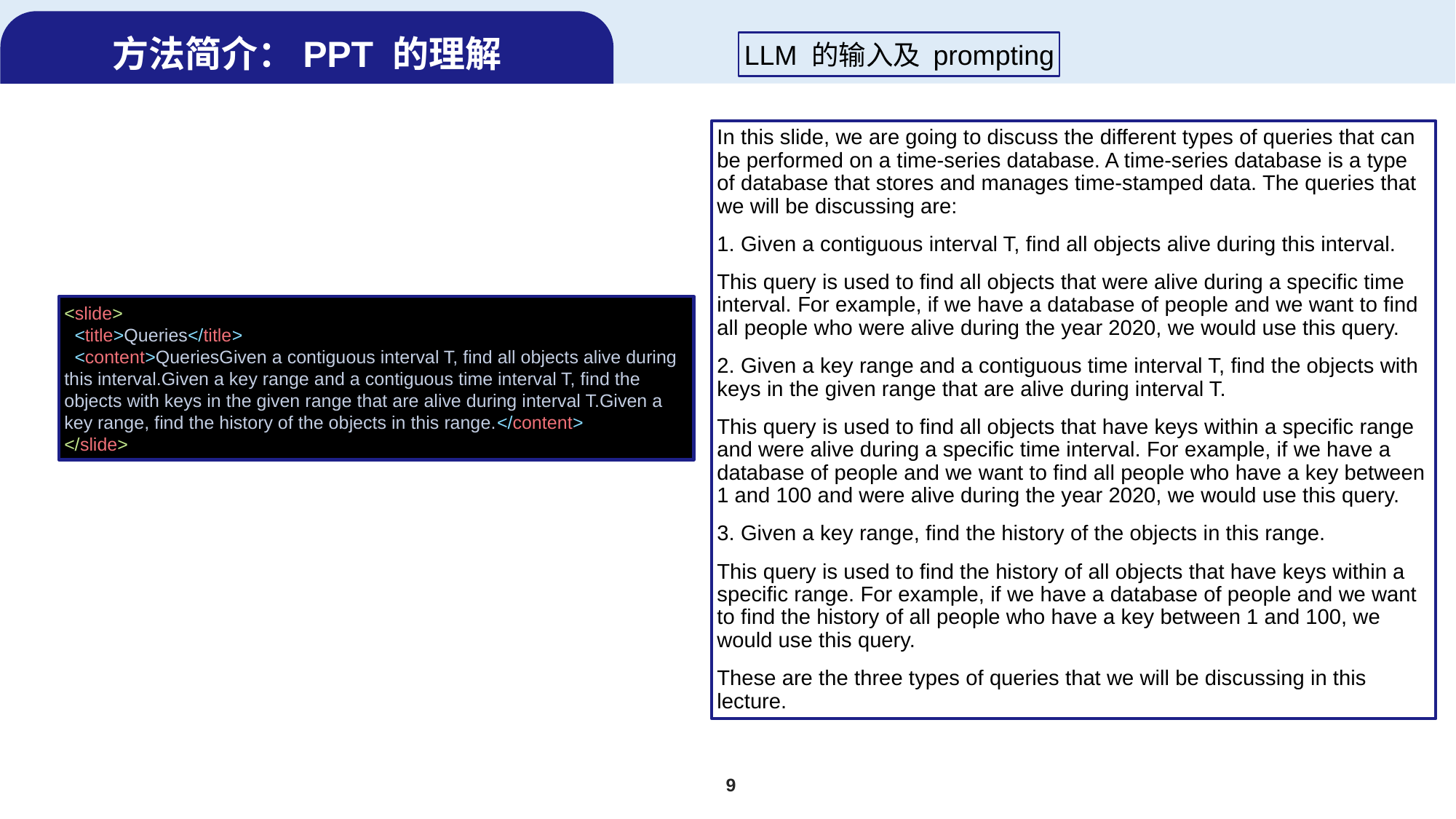

方法简介：PPT 的理解
LLM 的输入及 prompting
In this slide, we are going to discuss the different types of queries that can be performed on a time-series database. A time-series database is a type of database that stores and manages time-stamped data. The queries that we will be discussing are:
1. Given a contiguous interval T, find all objects alive during this interval.
This query is used to find all objects that were alive during a specific time interval. For example, if we have a database of people and we want to find all people who were alive during the year 2020, we would use this query.
2. Given a key range and a contiguous time interval T, find the objects with keys in the given range that are alive during interval T.
This query is used to find all objects that have keys within a specific range and were alive during a specific time interval. For example, if we have a database of people and we want to find all people who have a key between 1 and 100 and were alive during the year 2020, we would use this query.
3. Given a key range, find the history of the objects in this range.
This query is used to find the history of all objects that have keys within a specific range. For example, if we have a database of people and we want to find the history of all people who have a key between 1 and 100, we would use this query.
These are the three types of queries that we will be discussing in this lecture.
<slide>
  <title>Queries</title>
  <content>QueriesGiven a contiguous interval T, find all objects alive during this interval.Given a key range and a contiguous time interval T, find the objects with keys in the given range that are alive during interval T.Given a key range, find the history of the objects in this range.</content>
</slide>
9